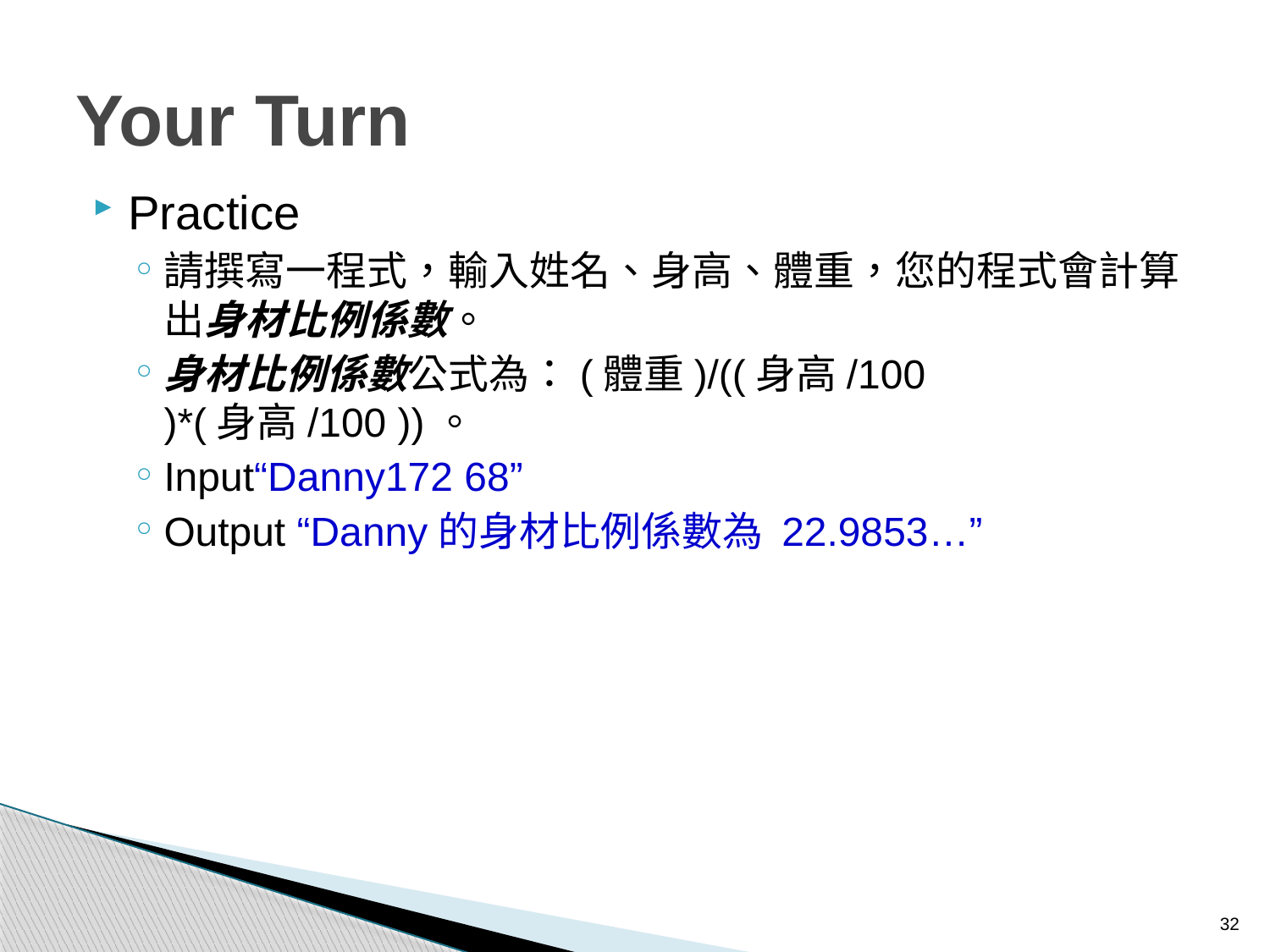

# Your Turn
Practice
請撰寫一程式，輸入姓名、身高、體重，您的程式會計算出身材比例係數。
身材比例係數公式為：(體重)/((身高/100 )*(身高/100 ))。
Input“Danny172 68”
Output “Danny的身材比例係數為 22.9853…”

32